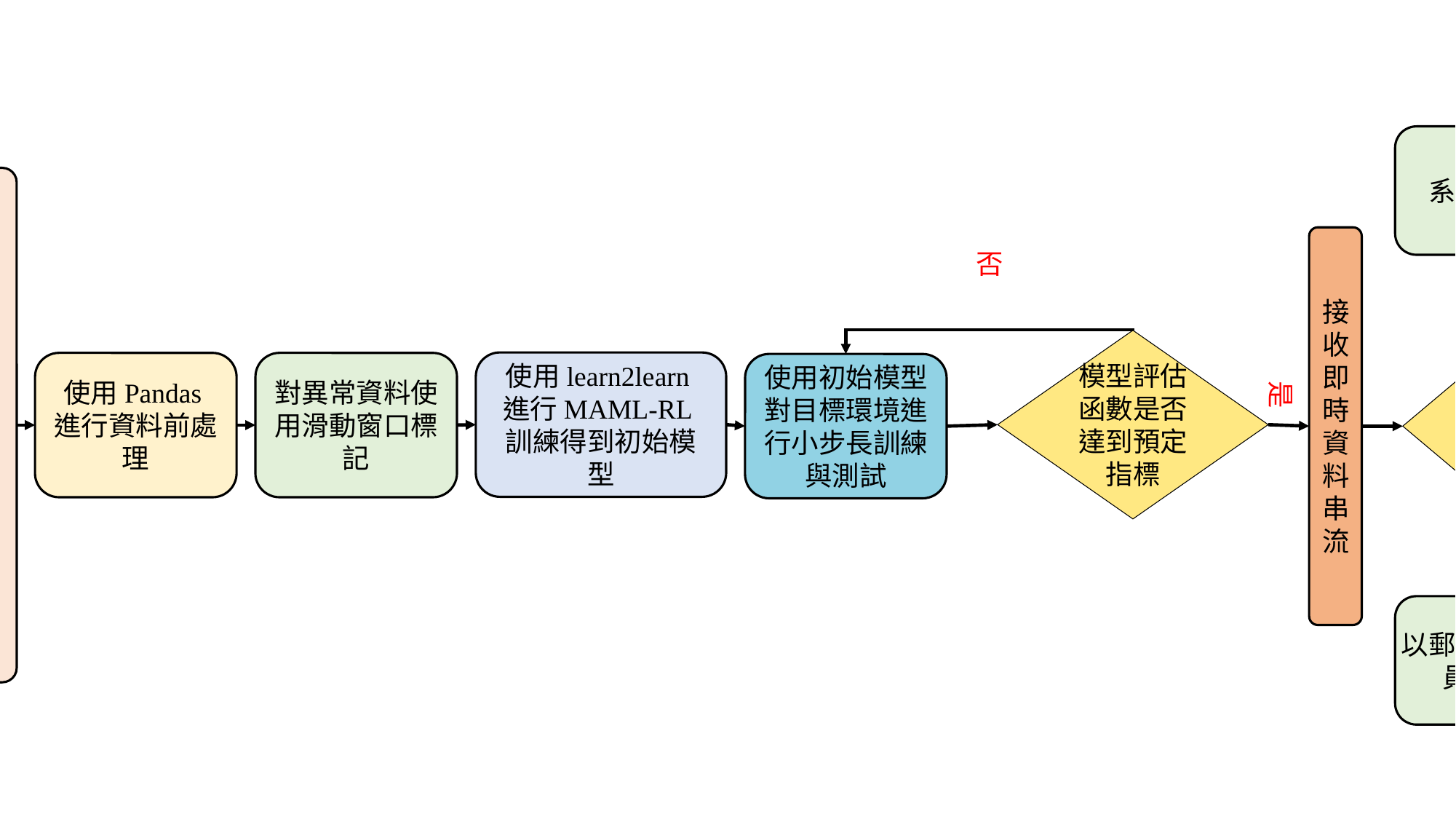

系統持續運行
取得系統歷史使用率、日誌資料
接收即時資料串流
否
否
模型評估函數是否達到預定指標
判斷是否異常
使用learn2learn進行MAML-RL訓練得到初始模型
使用Pandas進行資料前處理
對異常資料使用滑動窗口標記
使用初始模型對目標環境進行小步長訓練與測試
是
是

以郵件通知管理人員異常情形